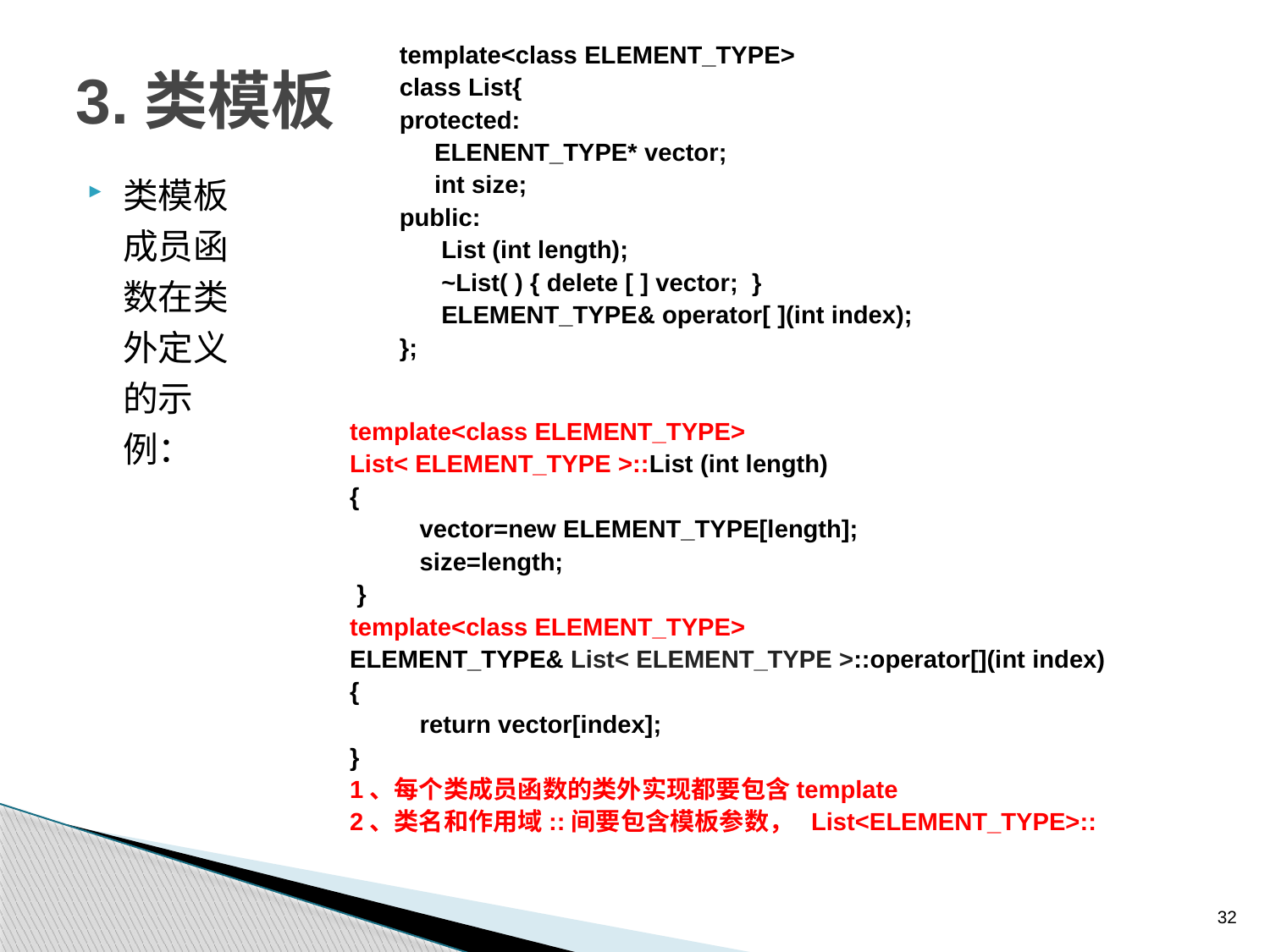

template<class ELEMENT_TYPE>
class List{
protected:
     ELENENT_TYPE* vector;
     int size;
public:
      List (int length);
      ~List( ) { delete [ ] vector;  }
      ELEMENT_TYPE& operator[ ](int index);
};
# 3.类模板
类模板成员函数在类外定义的示例：

template<class ELEMENT_TYPE>
List< ELEMENT_TYPE >::List (int length)
{
          vector=new ELEMENT_TYPE[length];
          size=length;
 }
template<class ELEMENT_TYPE>
ELEMENT_TYPE& List< ELEMENT_TYPE >::operator[](int index)
{
          return vector[index];
}
1、每个类成员函数的类外实现都要包含template
2、类名和作用域::间要包含模板参数，  List<ELEMENT_TYPE>::

32